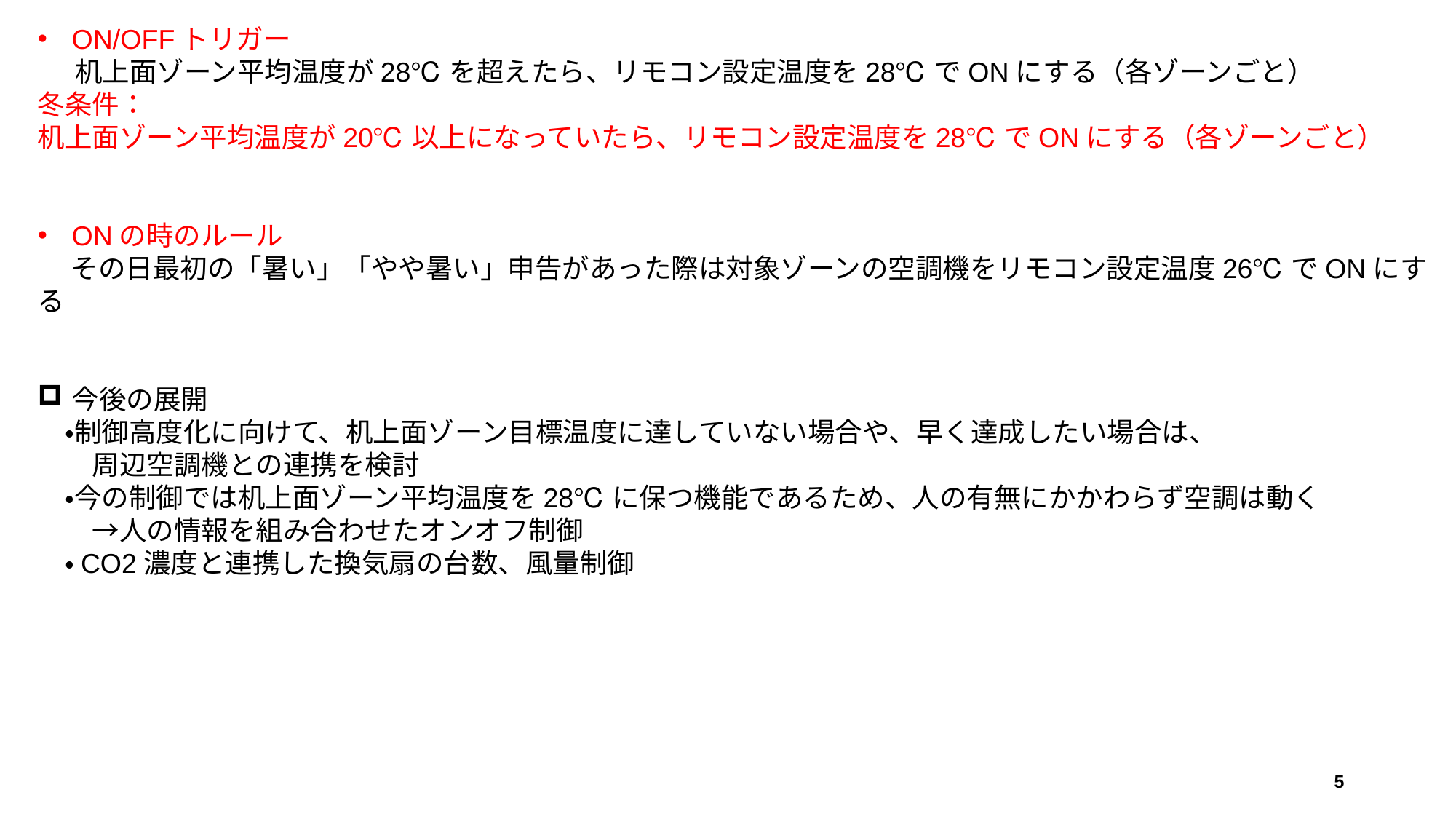

ON/OFFトリガー
     机上面ゾーン平均温度が28℃を超えたら、リモコン設定温度を28℃でONにする（各ゾーンごと）
冬条件：
机上面ゾーン平均温度が20℃以上になっていたら、リモコン設定温度を28℃でONにする（各ゾーンごと）

ONの時のルール
　 その日最初の「暑い」「やや暑い」申告があった際は対象ゾーンの空調機をリモコン設定温度26℃でONにする

今後の展開
　・制御高度化に向けて、机上面ゾーン目標温度に達していない場合や、早く達成したい場合は、
　　周辺空調機との連携を検討
　・今の制御では机上面ゾーン平均温度を28℃に保つ機能であるため、人の有無にかかわらず空調は動く
　　→人の情報を組み合わせたオンオフ制御
　・CO2濃度と連携した換気扇の台数、風量制御
5